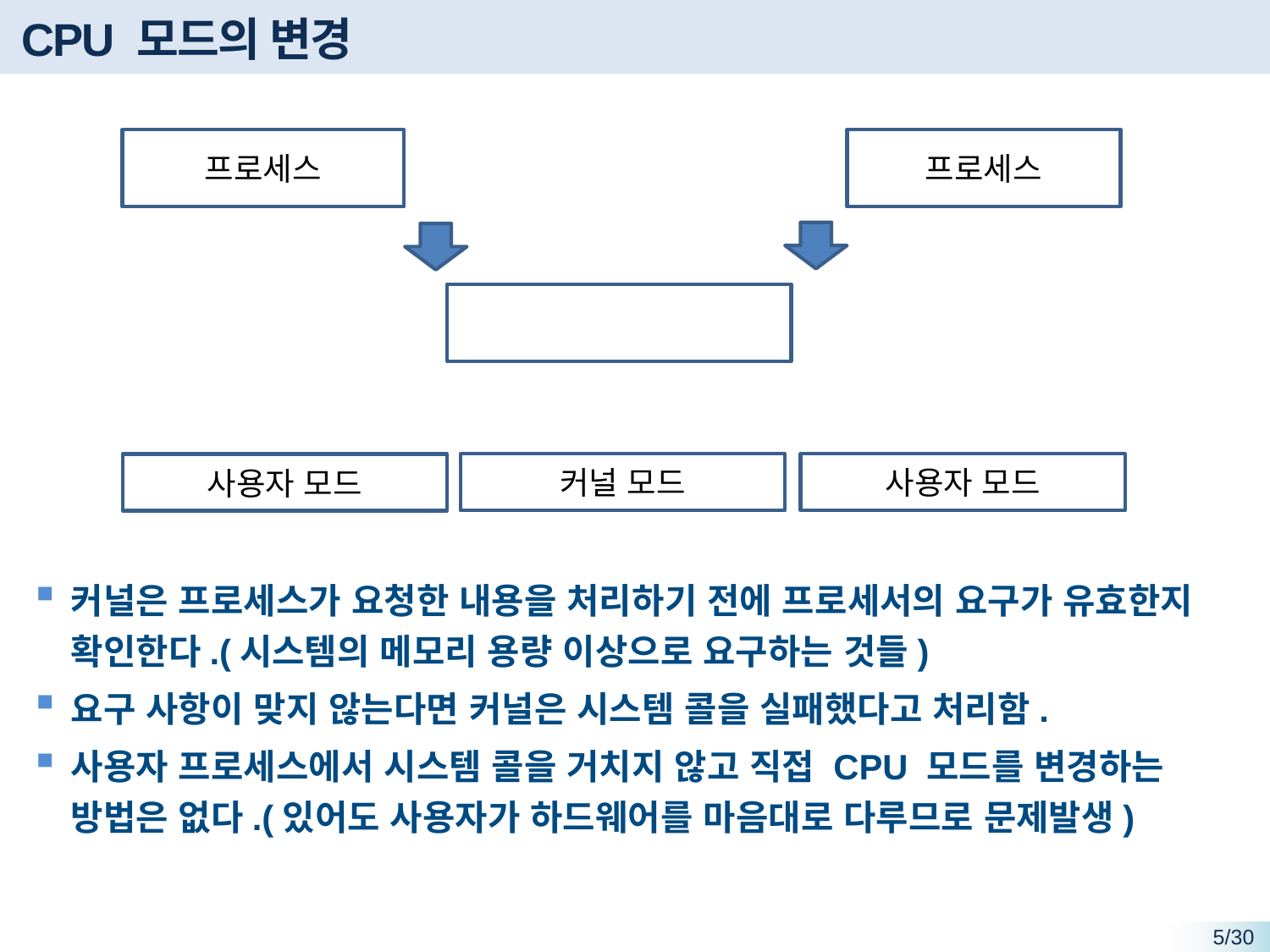

# CPU 모드의 변경
프로세스
프로세스

사용자 모드

커널 모드
사용자 모드
커널은 프로세스가 요청한 내용을 처리하기 전에 프로세서의 요구가 유효한지 확인한다.(시스템의 메모리 용량 이상으로 요구하는 것들)
요구 사항이 맞지 않는다면 커널은 시스템 콜을 실패했다고 처리함.
사용자 프로세스에서 시스템 콜을 거치지 않고 직접 CPU 모드를 변경하는 방법은 없다.(있어도 사용자가 하드웨어를 마음대로 다루므로 문제발생)